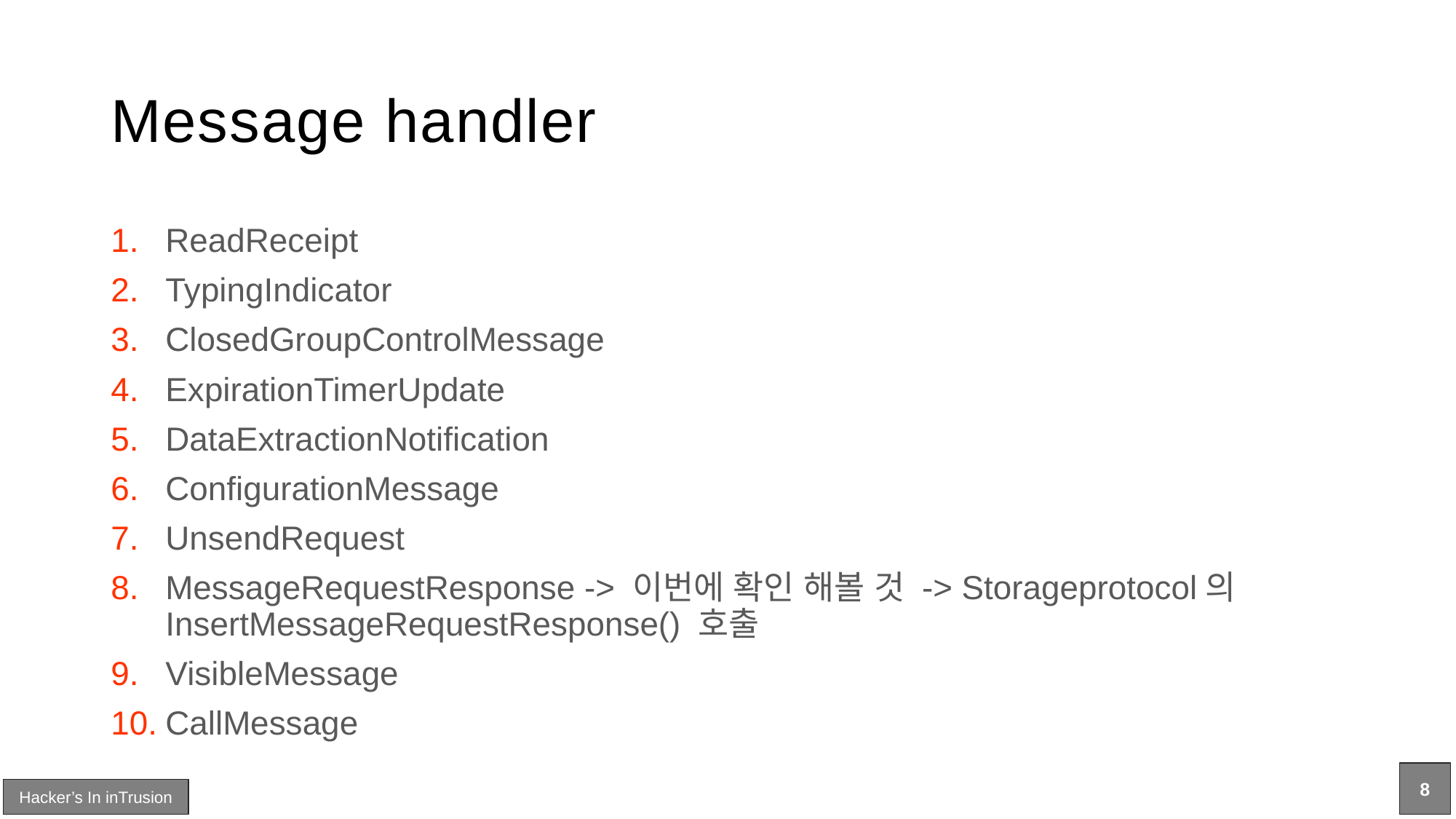

# Message handler
ReadReceipt
TypingIndicator
ClosedGroupControlMessage
ExpirationTimerUpdate
DataExtractionNotification
ConfigurationMessage
UnsendRequest
MessageRequestResponse -> 이번에 확인 해볼 것 -> Storageprotocol의 InsertMessageRequestResponse() 호출
VisibleMessage
CallMessage
8
Hacker’s In inTrusion